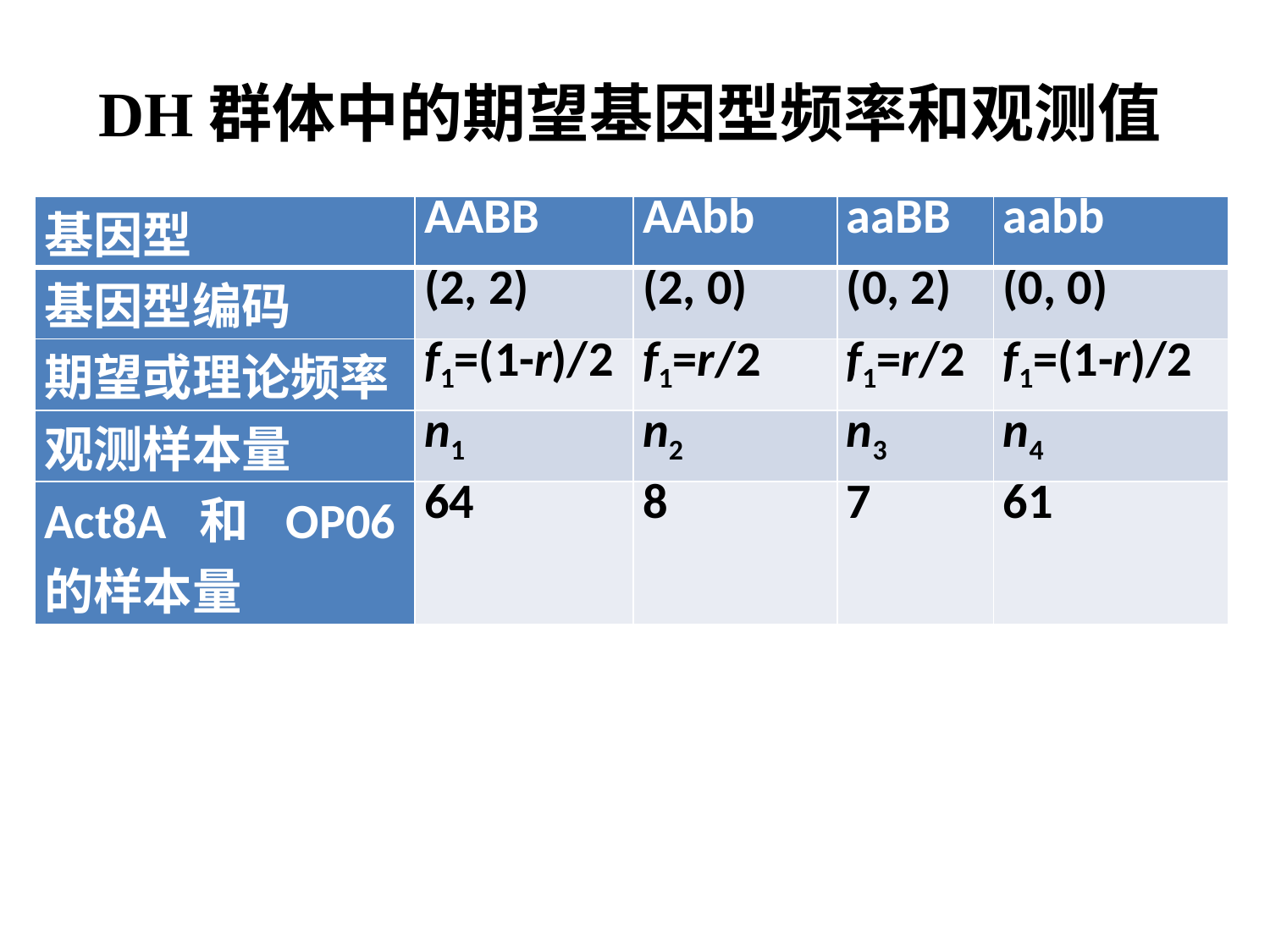

# DH群体中的期望基因型频率和观测值
| 基因型 | AABB | AAbb | aaBB | aabb |
| --- | --- | --- | --- | --- |
| 基因型编码 | (2, 2) | (2, 0) | (0, 2) | (0, 0) |
| 期望或理论频率 | f1=(1-r)/2 | f1=r/2 | f1=r/2 | f1=(1-r)/2 |
| 观测样本量 | n1 | n2 | n3 | n4 |
| Act8A和OP06的样本量 | 64 | 8 | 7 | 61 |